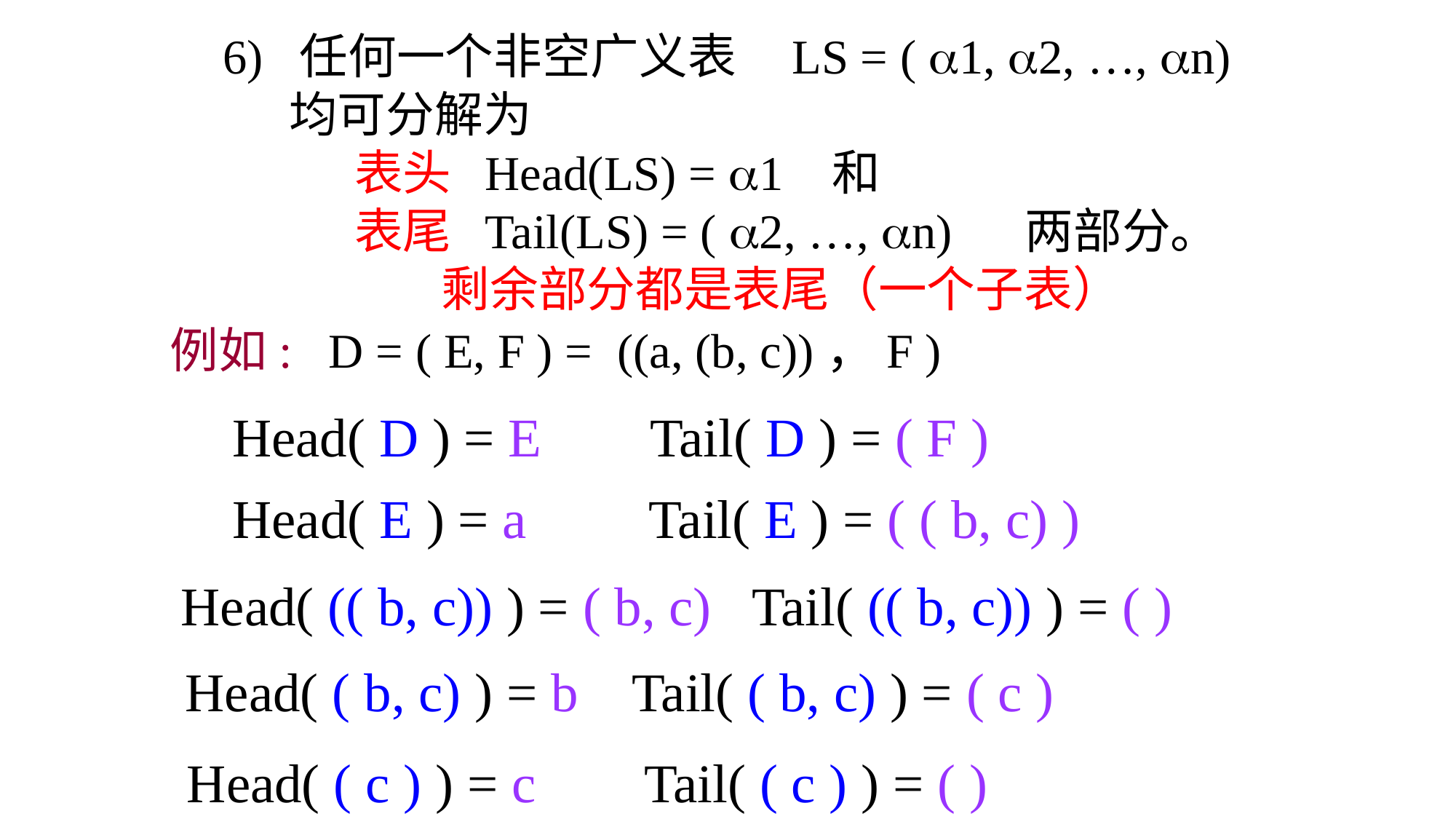

6)  任何一个非空广义表    LS = ( α1, α2, …, αn)
     均可分解为
           表头  Head(LS) = α1   和
           表尾  Tail(LS) = ( α2, …, αn)     两部分。
		剩余部分都是表尾（一个子表）
例如:   D = ( E, F ) =  ((a, (b, c))，F )
Head( D ) = E        Tail( D ) = ( F )
Head( E ) = a         Tail( E ) = ( ( b, c) )
Head( (( b, c)) ) = ( b, c)   Tail( (( b, c)) ) = ( )
Head( ( b, c) ) = b    Tail( ( b, c) ) = ( c )
Head( ( c ) ) = c        Tail( ( c ) ) = ( )